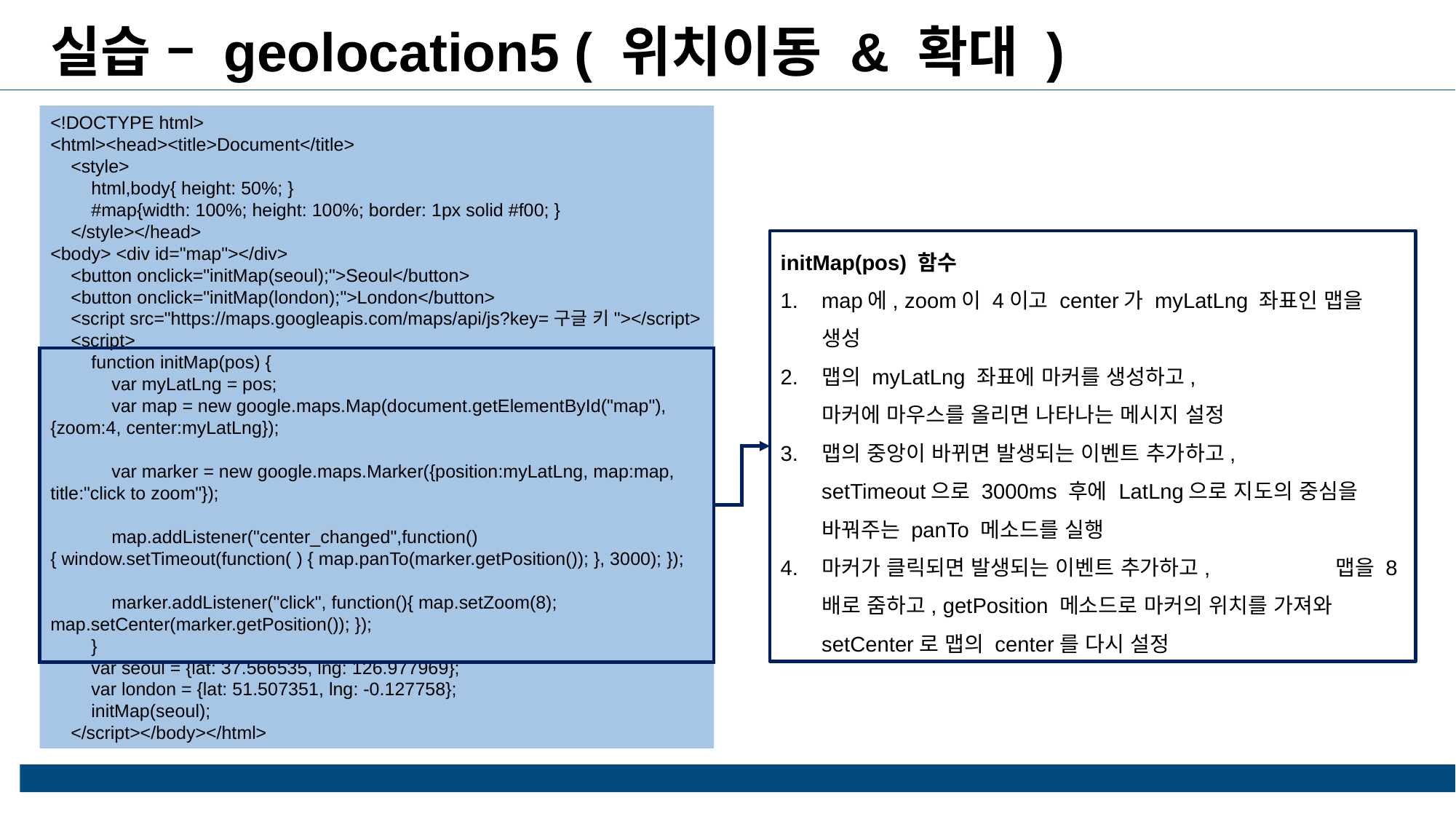

실습 – geolocation5 ( 위치이동 & 확대 )
<!DOCTYPE html>
<html><head><title>Document</title>
    <style>
        html,body{ height: 50%; }
        #map{width: 100%; height: 100%; border: 1px solid #f00; }
    </style></head>
<body> <div id="map"></div>
    <button onclick="initMap(seoul);">Seoul</button>
    <button onclick="initMap(london);">London</button>
    <script src="https://maps.googleapis.com/maps/api/js?key=구글 키"></script>
    <script>
        function initMap(pos) {
            var myLatLng = pos;
            var map = new google.maps.Map(document.getElementById("map"), {zoom:4, center:myLatLng});

            var marker = new google.maps.Marker({position:myLatLng, map:map, title:"click to zoom"});

            map.addListener("center_changed",function(){ window.setTimeout(function( ) { map.panTo(marker.getPosition()); }, 3000); });

            marker.addListener("click", function(){ map.setZoom(8); map.setCenter(marker.getPosition()); });
        }
        var seoul = {lat: 37.566535, lng: 126.977969};
        var london = {lat: 51.507351, lng: -0.127758};
        initMap(seoul);
    </script></body></html>
initMap(pos) 함수
map에, zoom이 4이고 center가 myLatLng 좌표인 맵을 생성
맵의 myLatLng 좌표에 마커를 생성하고,                          마커에 마우스를 올리면 나타나는 메시지 설정
맵의 중앙이 바뀌면 발생되는 이벤트 추가하고,            setTimeout으로 3000ms 후에 LatLng으로 지도의 중심을    바꿔주는 panTo 메소드를 실행
마커가 클릭되면 발생되는 이벤트 추가하고,                    맵을 8배로 줌하고, getPosition 메소드로 마커의 위치를 가져와 setCenter로 맵의 center를 다시 설정